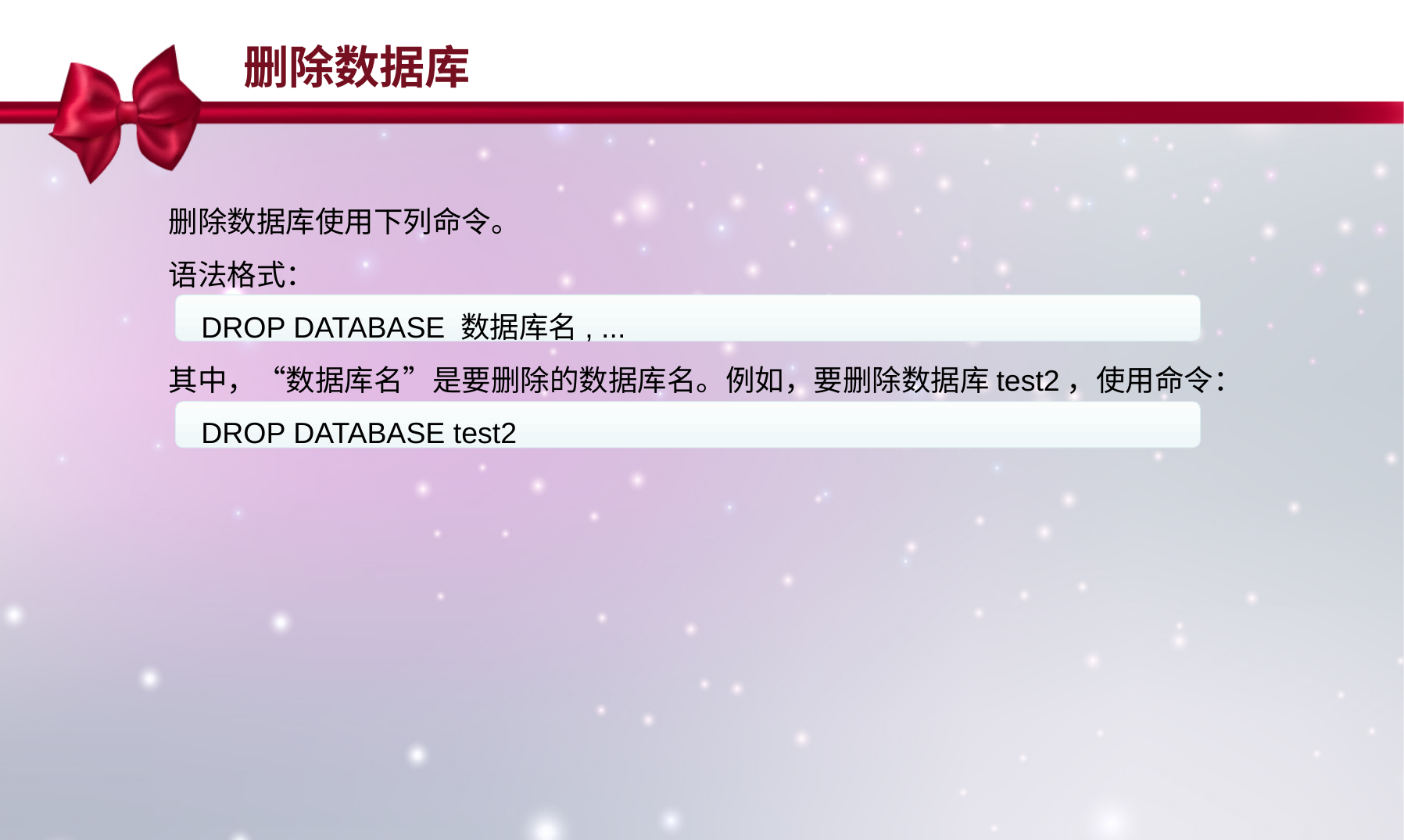

删除数据库
删除数据库使用下列命令。
语法格式：
    DROP DATABASE 数据库名, ...
其中，“数据库名”是要删除的数据库名。例如，要删除数据库test2，使用命令：
    DROP DATABASE test2